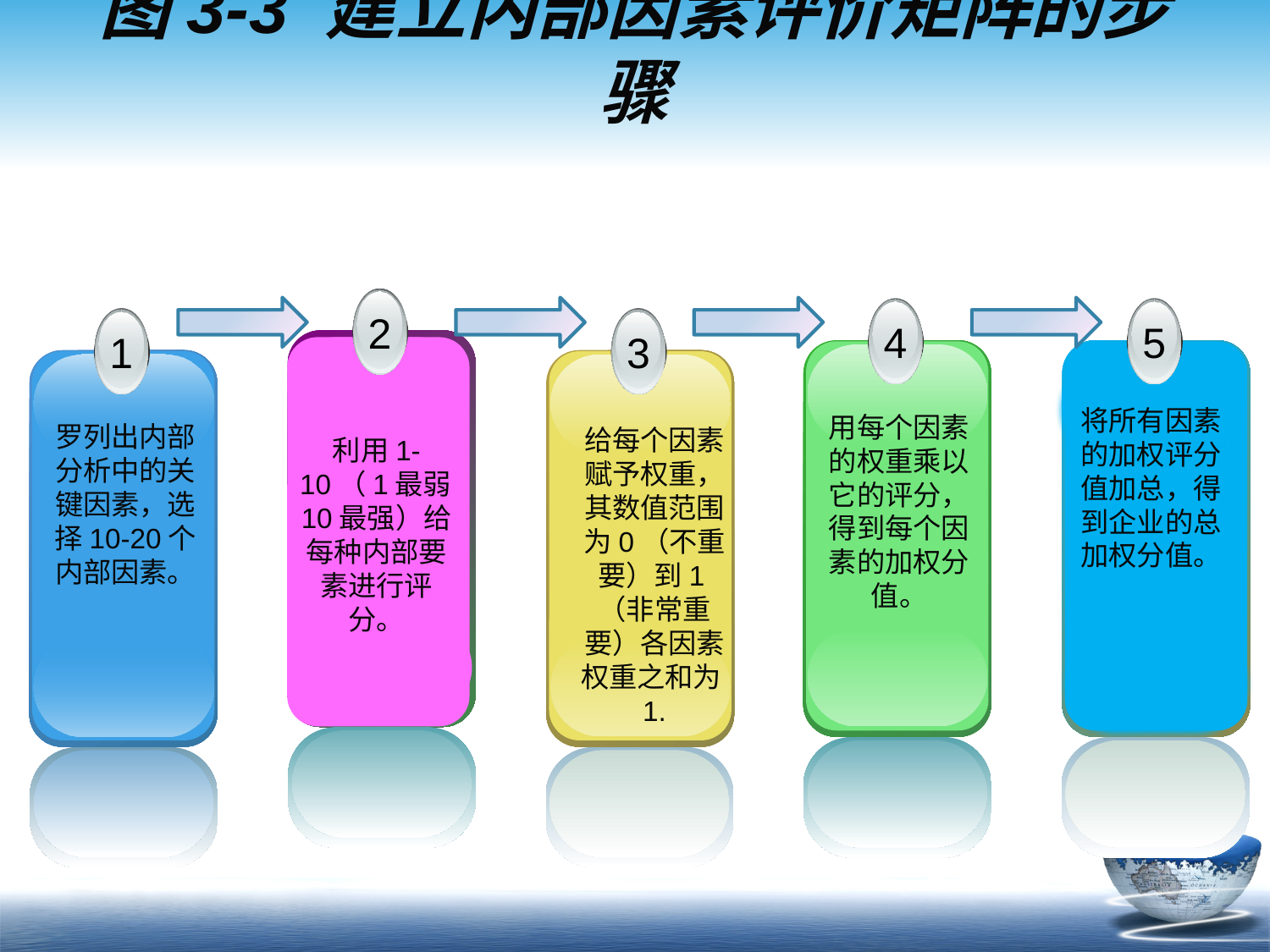

# 图3-3 建立内部因素评价矩阵的步骤

2

4

用每个因素的权重乘以它的评分，得到每个因素的加权分值。

5

将所有因素的加权评分值加总，得到企业的总加权分值。

1

罗列出内部分析中的关键因素，选择10-20个内部因素。

3

给每个因素赋予权重，其数值范围为0（不重要）到1（非常重要）各因素权重之和为1.

利用1-10（1最弱10最强）给每种内部要素进行评分。